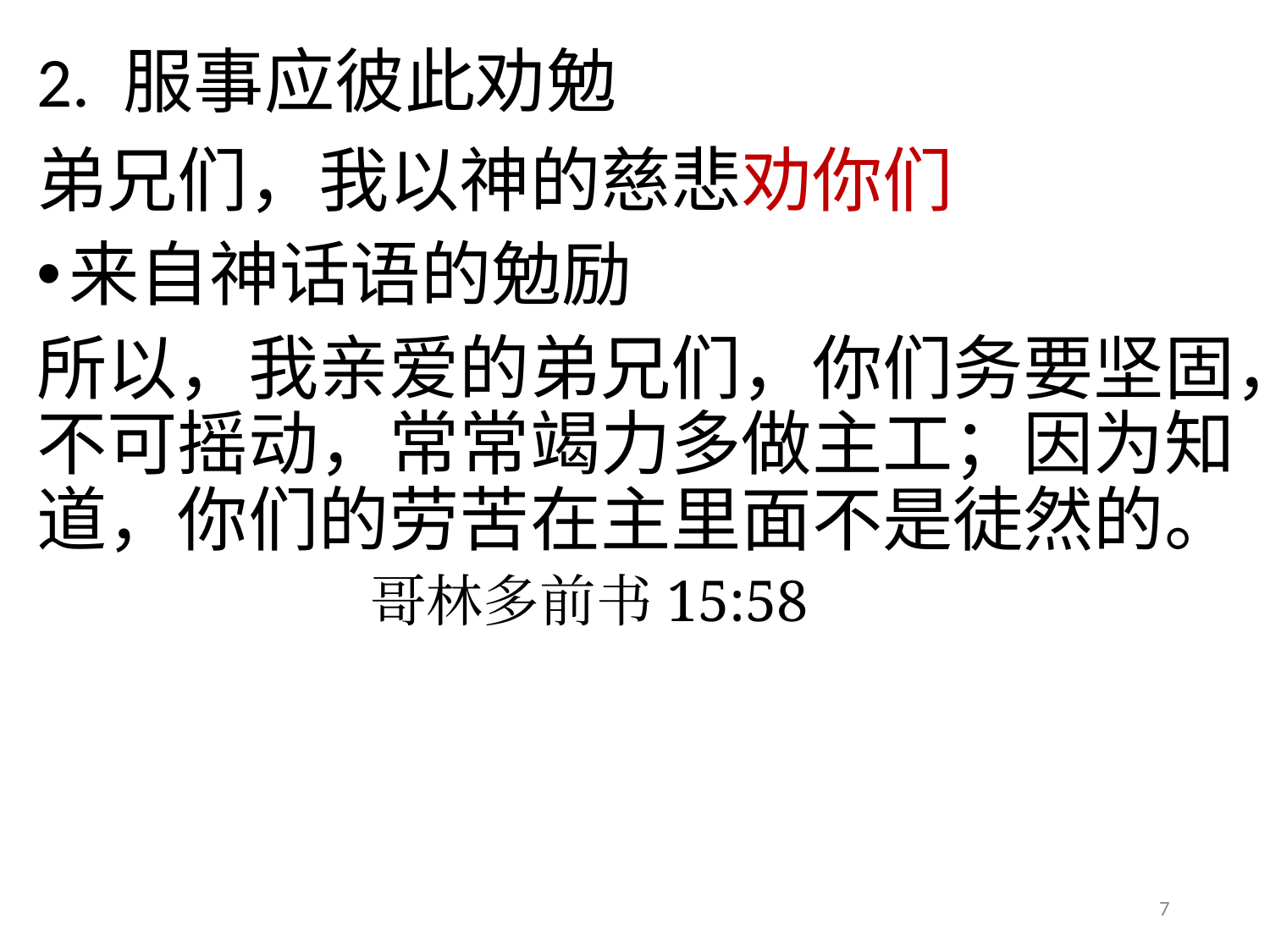

# 2. 服事应彼此劝勉
弟兄们，我以神的慈悲劝你们
来自神话语的勉励
所以，我亲爱的弟兄们，你们务要坚固，不可摇动，常常竭力多做主工；因为知道，你们的劳苦在主里面不是徒然的。
                     哥林多前书15:58
7